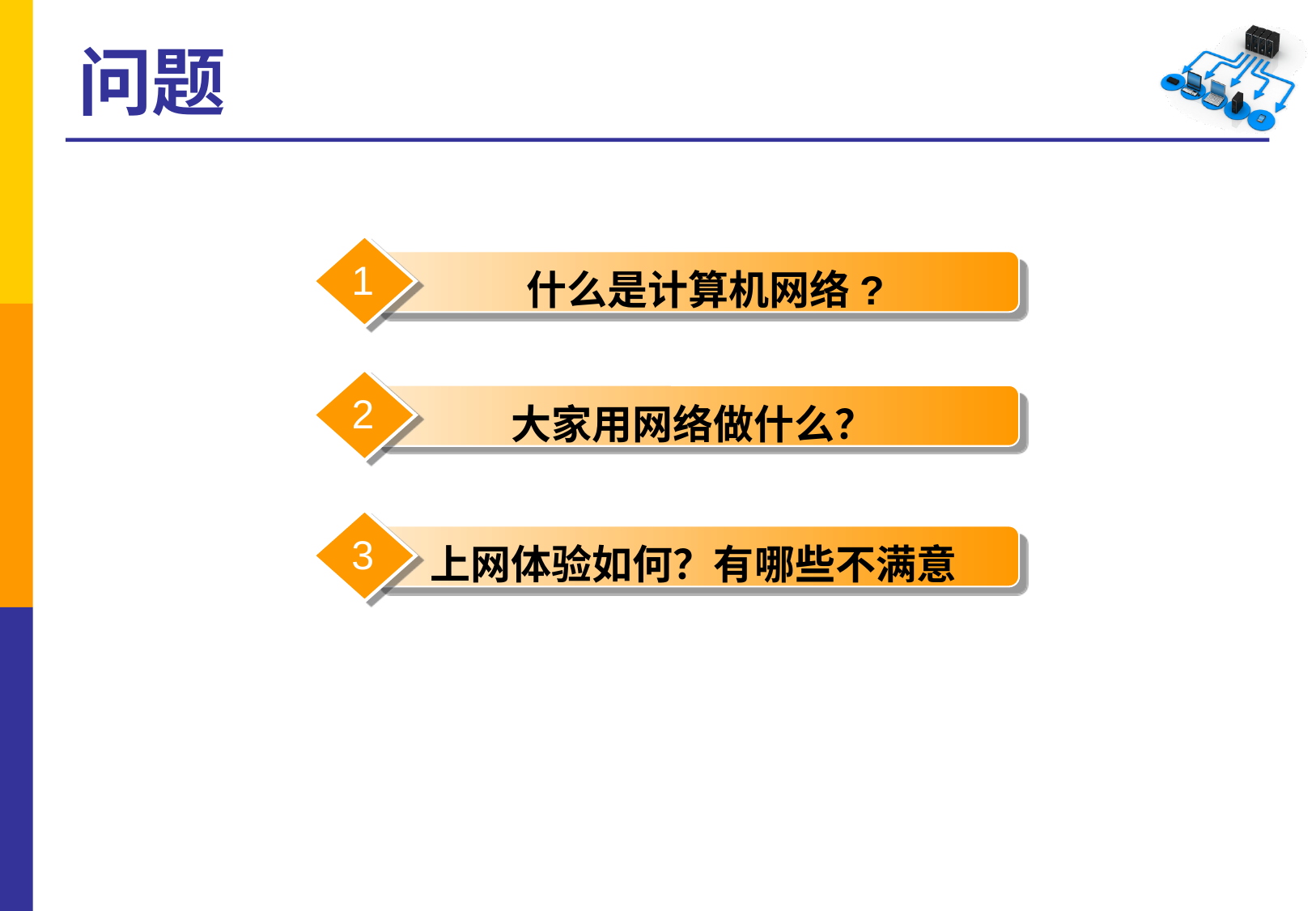

# 问题

1

           什么是计算机网络?

2

大家用网络做什么？

3

上网体验如何？有哪些不满意